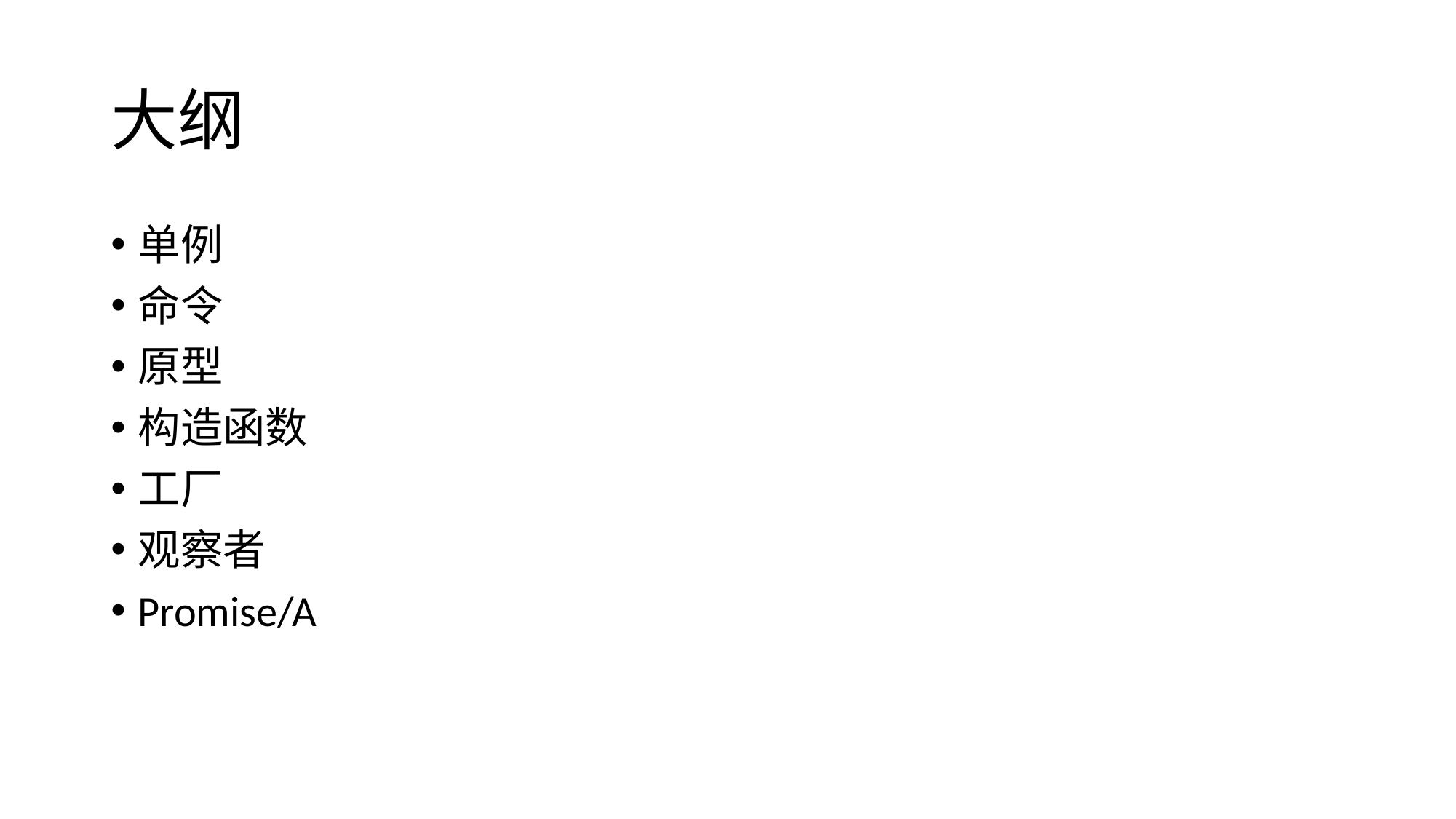

# 大纲
单例
命令
原型
构造函数
工厂
观察者
Promise/A